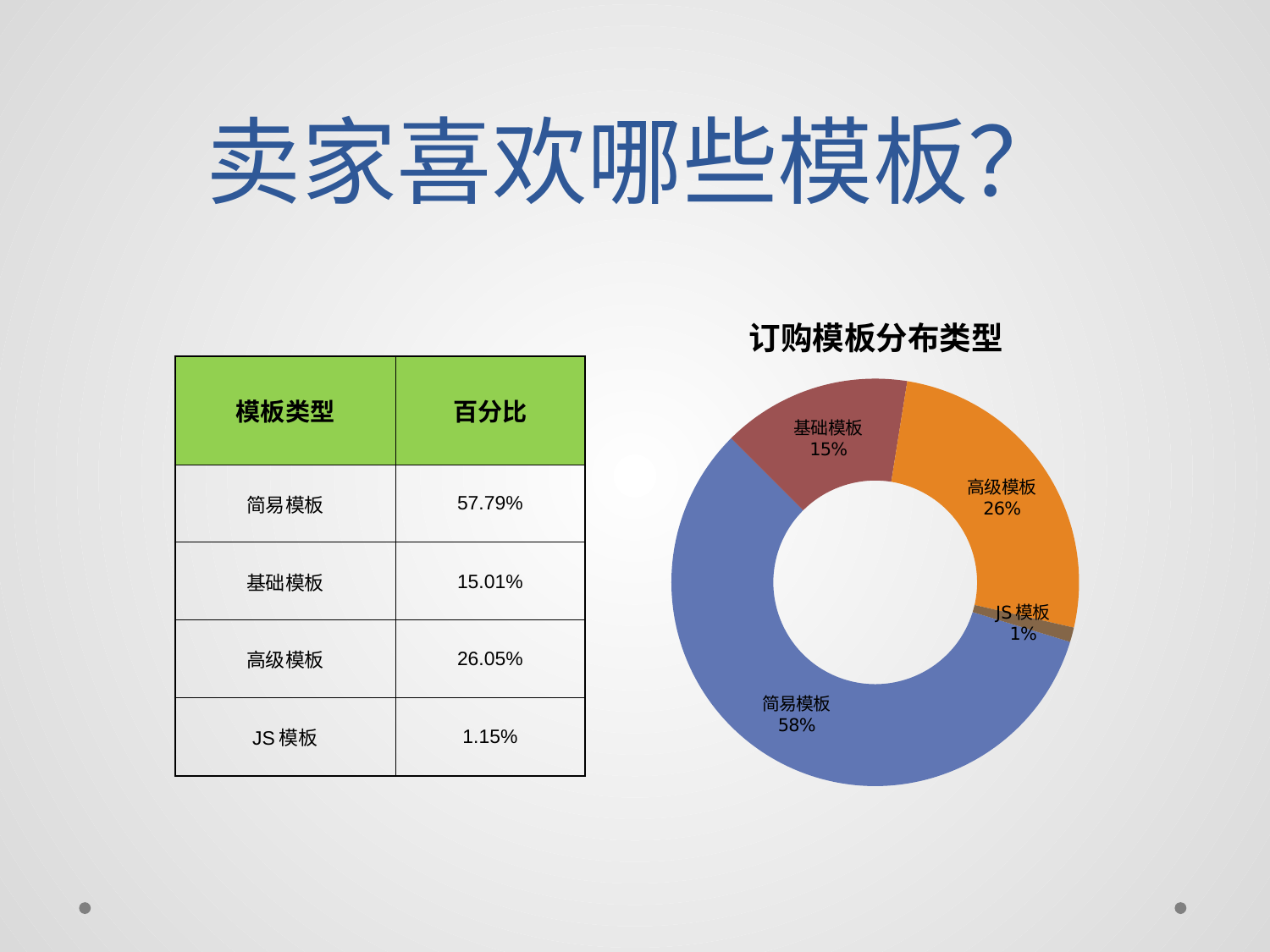

# 卖家喜欢哪些模板？

### Chart: 订购模板分布类型

| Category |  |
|---|---|
| 简易模板 | 0.5778538867194822 |
| 基础模板 | 0.15011490104891892 |
| 高级模板 | 0.26049548736769396 |
| JS模板 | 0.011535724863906104 |
| 模板类型 | 百分比 |
| --- | --- |
| 简易模板 | 57.79% |
| 基础模板 | 15.01% |
| 高级模板 | 26.05% |
| JS模板 | 1.15% |